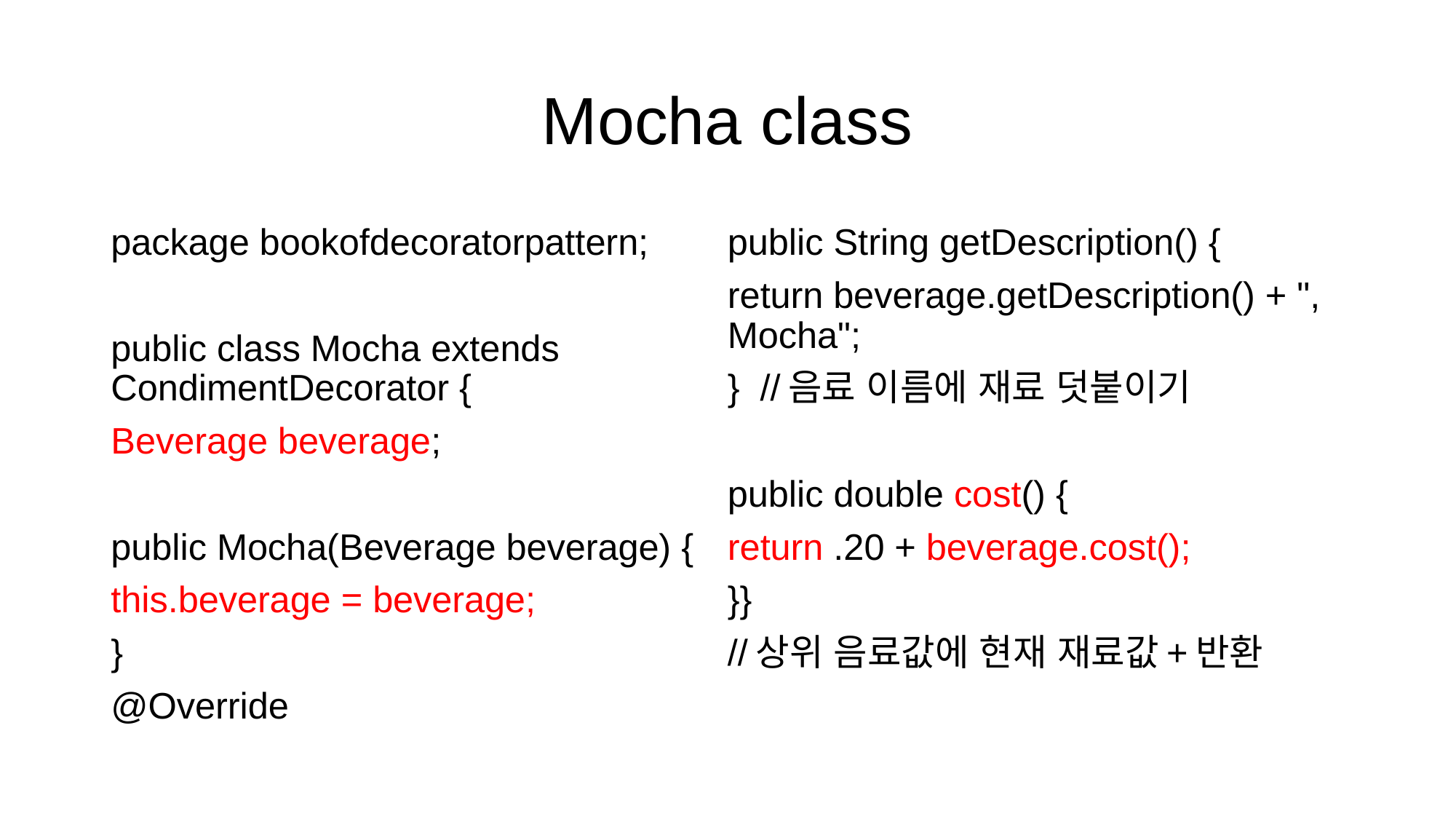

# Mocha class
package bookofdecoratorpattern;

public class Mocha extends CondimentDecorator {
Beverage beverage;

public Mocha(Beverage beverage) {
this.beverage = beverage;
}
@Override
public String getDescription() {
return beverage.getDescription() + ", Mocha";
}  //음료 이름에 재료 덧붙이기

public double cost() {
return .20 + beverage.cost();
}}
//상위 음료값에 현재 재료값+반환